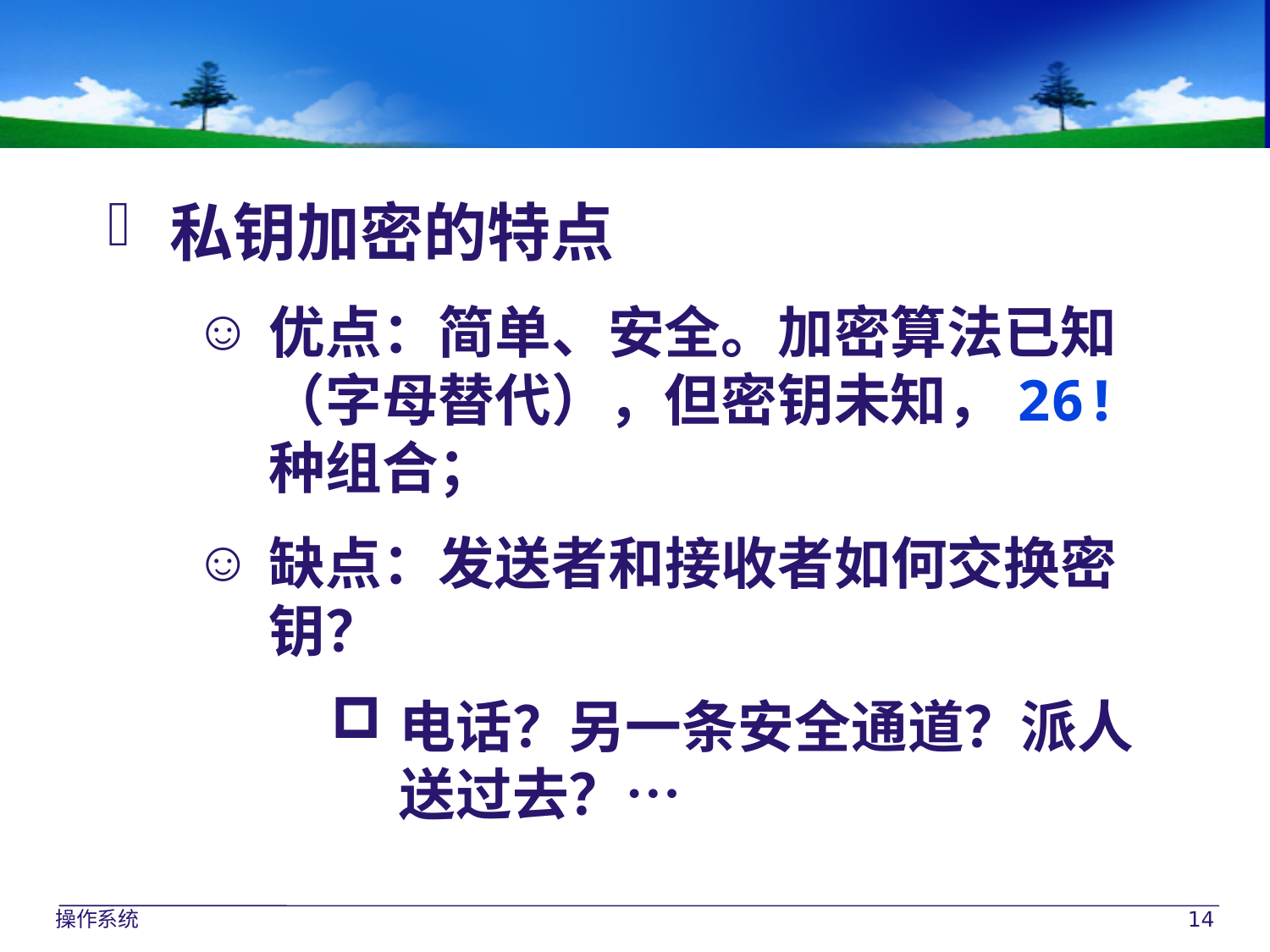

私钥加密的特点
优点：简单、安全。加密算法已知（字母替代），但密钥未知，26!种组合；
缺点：发送者和接收者如何交换密钥？
电话？另一条安全通道？派人送过去？…
操作系统
14